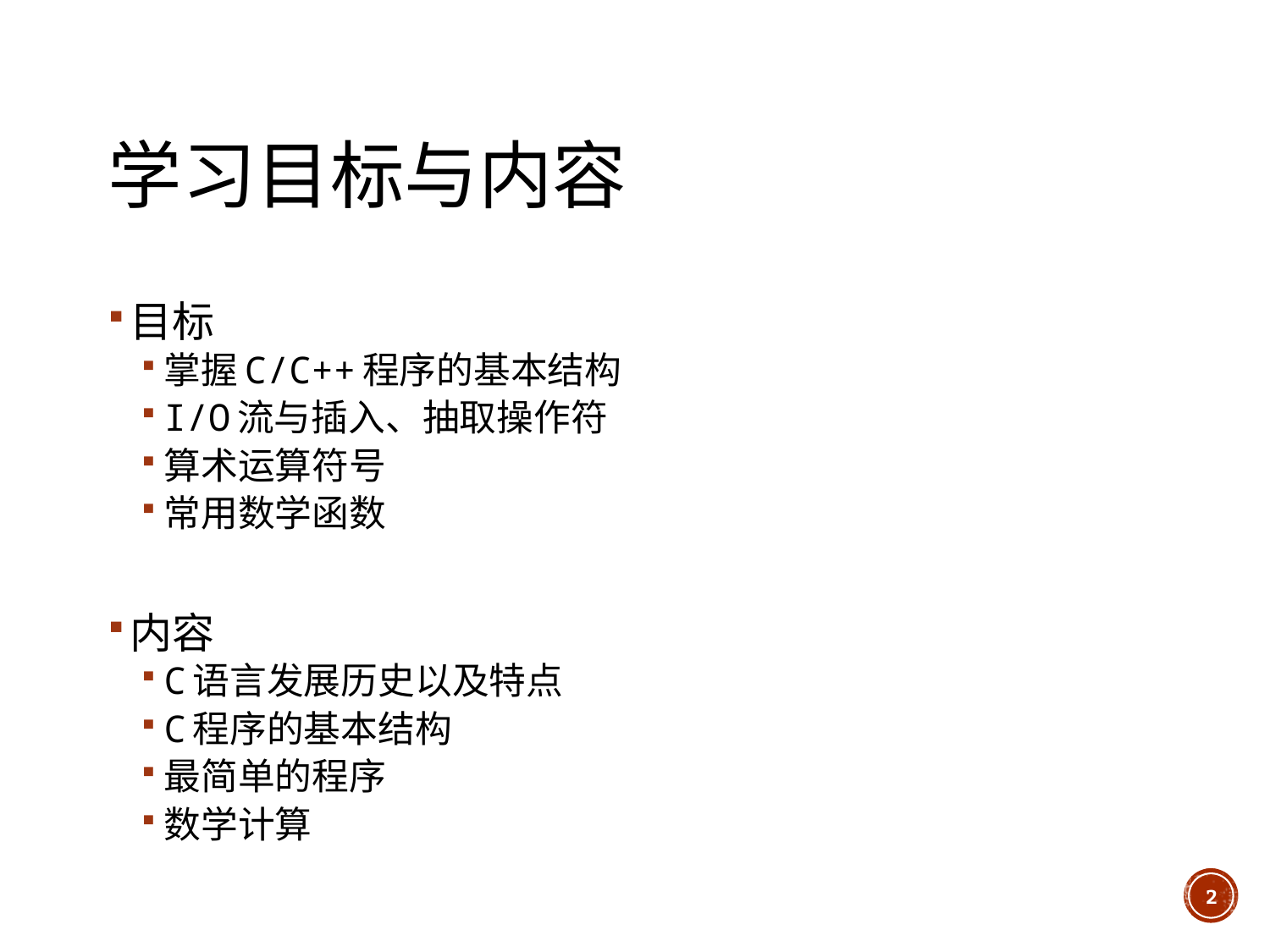

# 学习目标与内容
目标
掌握C/C++程序的基本结构
I/O流与插入、抽取操作符
算术运算符号
常用数学函数

内容
C语言发展历史以及特点
C程序的基本结构
最简单的程序
数学计算

2